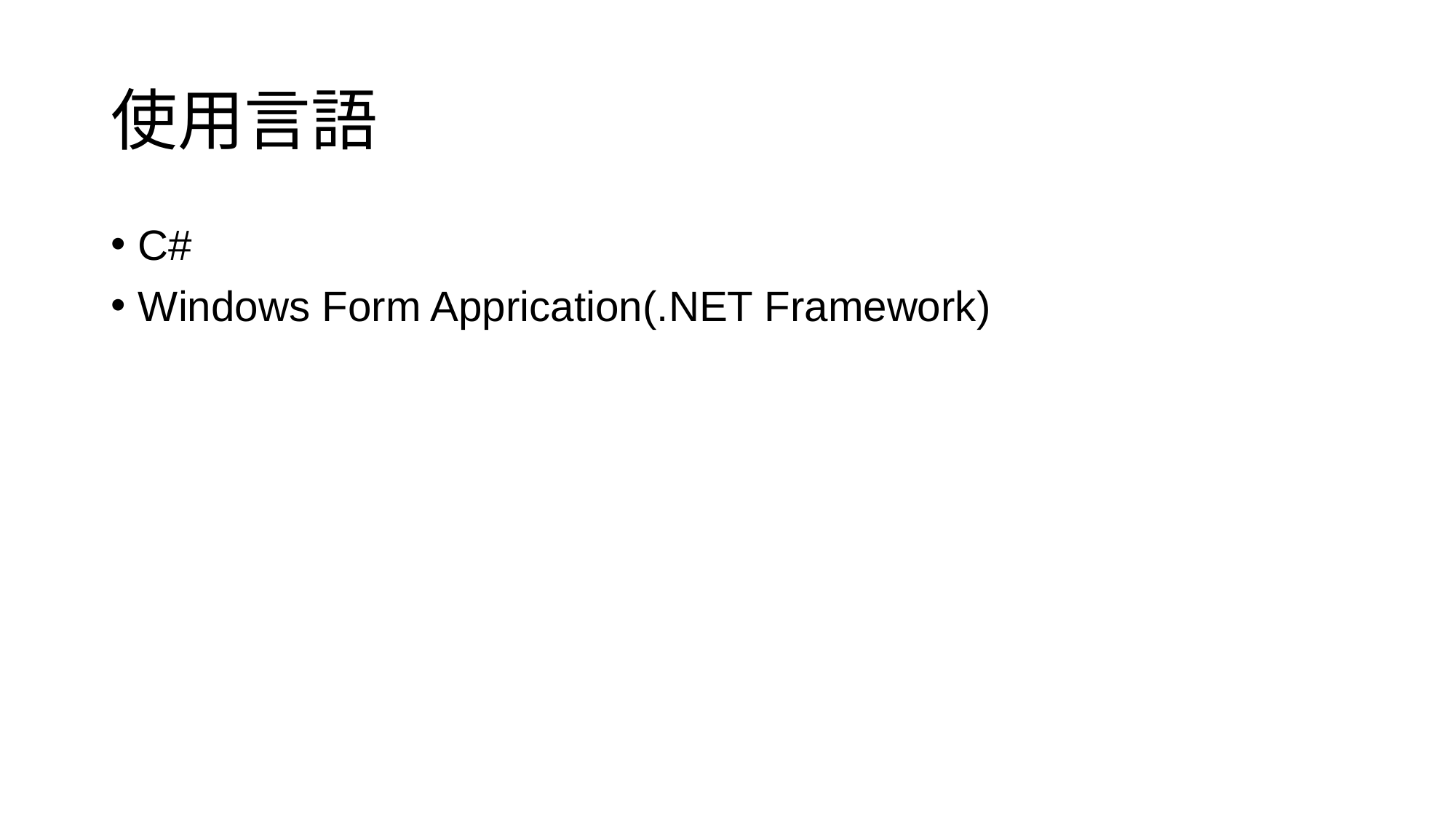

# 使用言語
C#
Windows Form Apprication(.NET Framework)